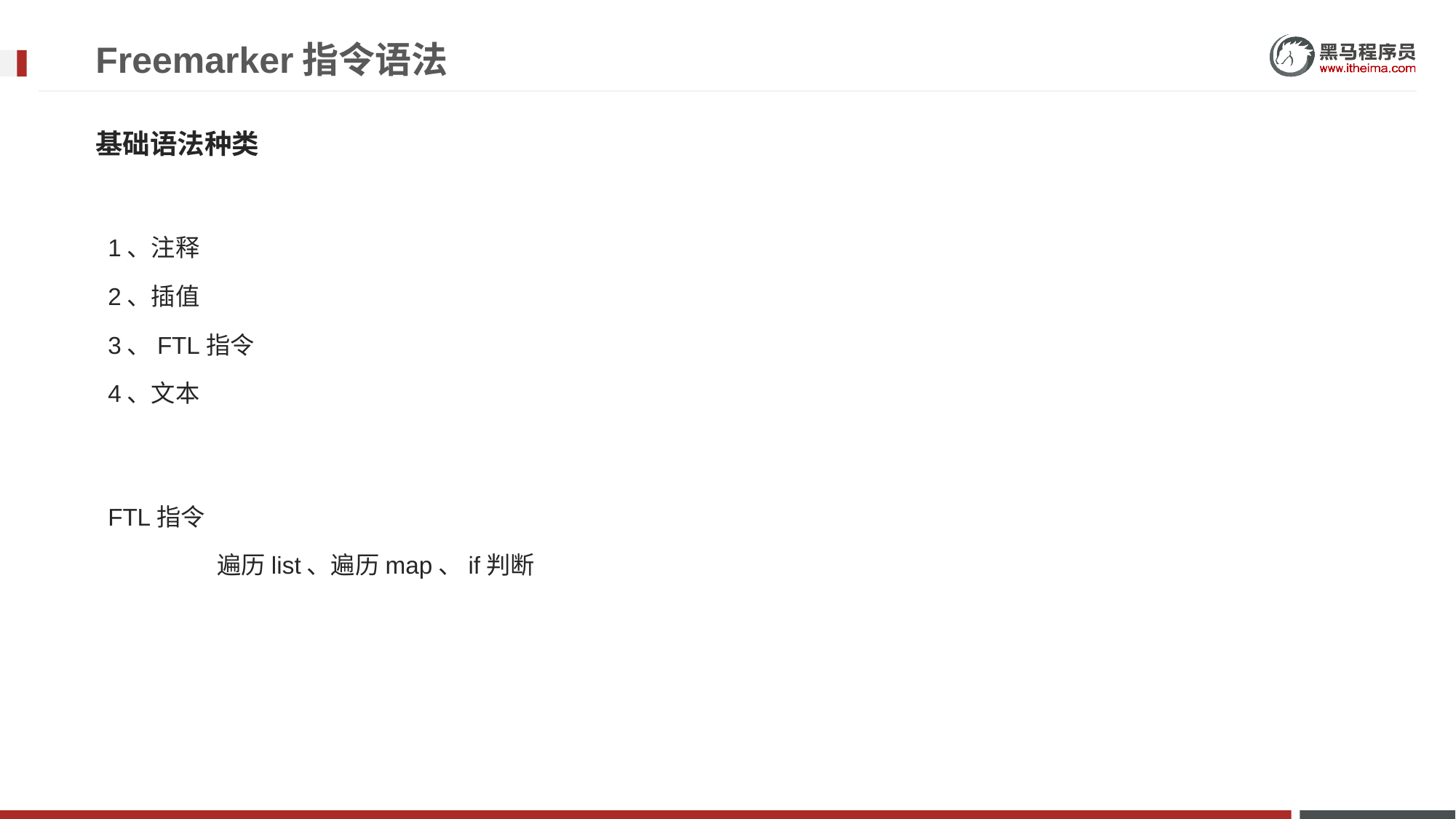

# Freemarker指令语法
基础语法种类
1、注释
2、插值
3、FTL指令
4、文本

FTL指令
	遍历list、遍历map、if判断